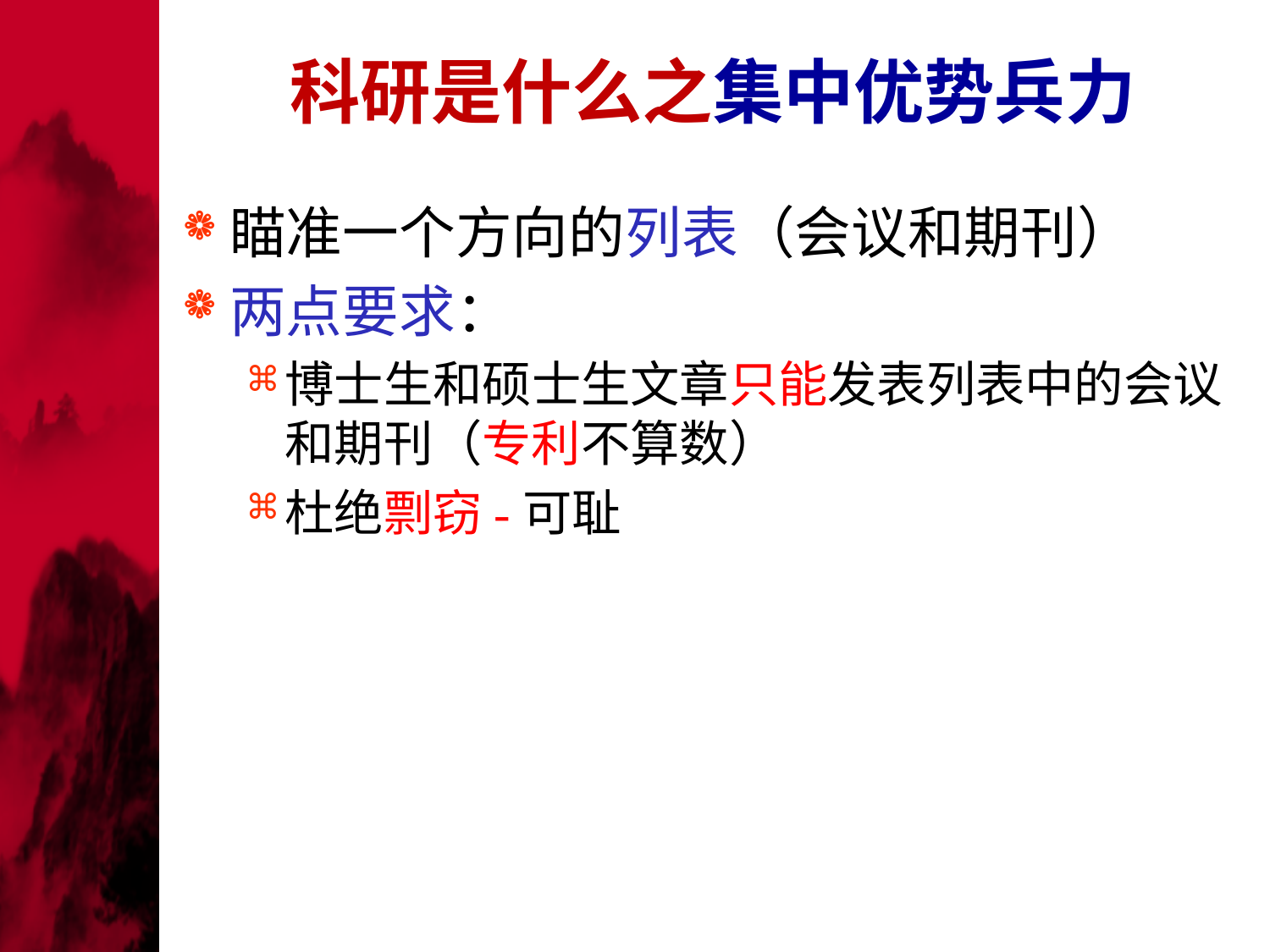

# 科研是什么之集中优势兵力
瞄准一个方向的列表（会议和期刊）
两点要求：
博士生和硕士生文章只能发表列表中的会议和期刊（专利不算数）
杜绝剽窃-可耻